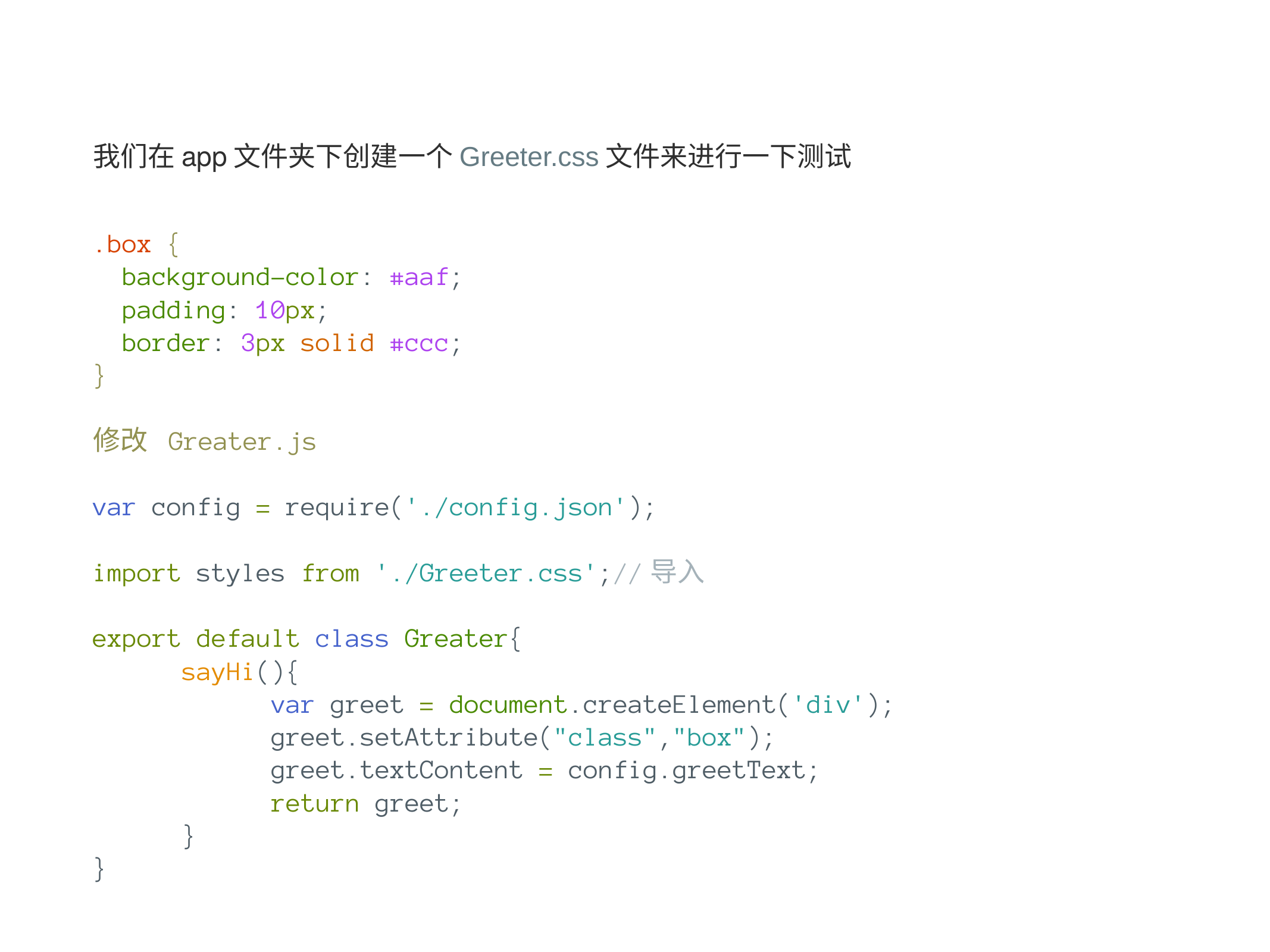

我们在app文件夹下创建一个Greeter.css文件来进行一下测试

.box {
  background-color: #aaf;
  padding: 10px;
  border: 3px solid #ccc;
}

修改 Greater.js

var config = require('./config.json');

import styles from './Greeter.css';//导入

export default class Greater{
	sayHi(){
		var greet = document.createElement('div');
		greet.setAttribute("class","box");
  		greet.textContent = config.greetText;
  		return greet;
	}
}